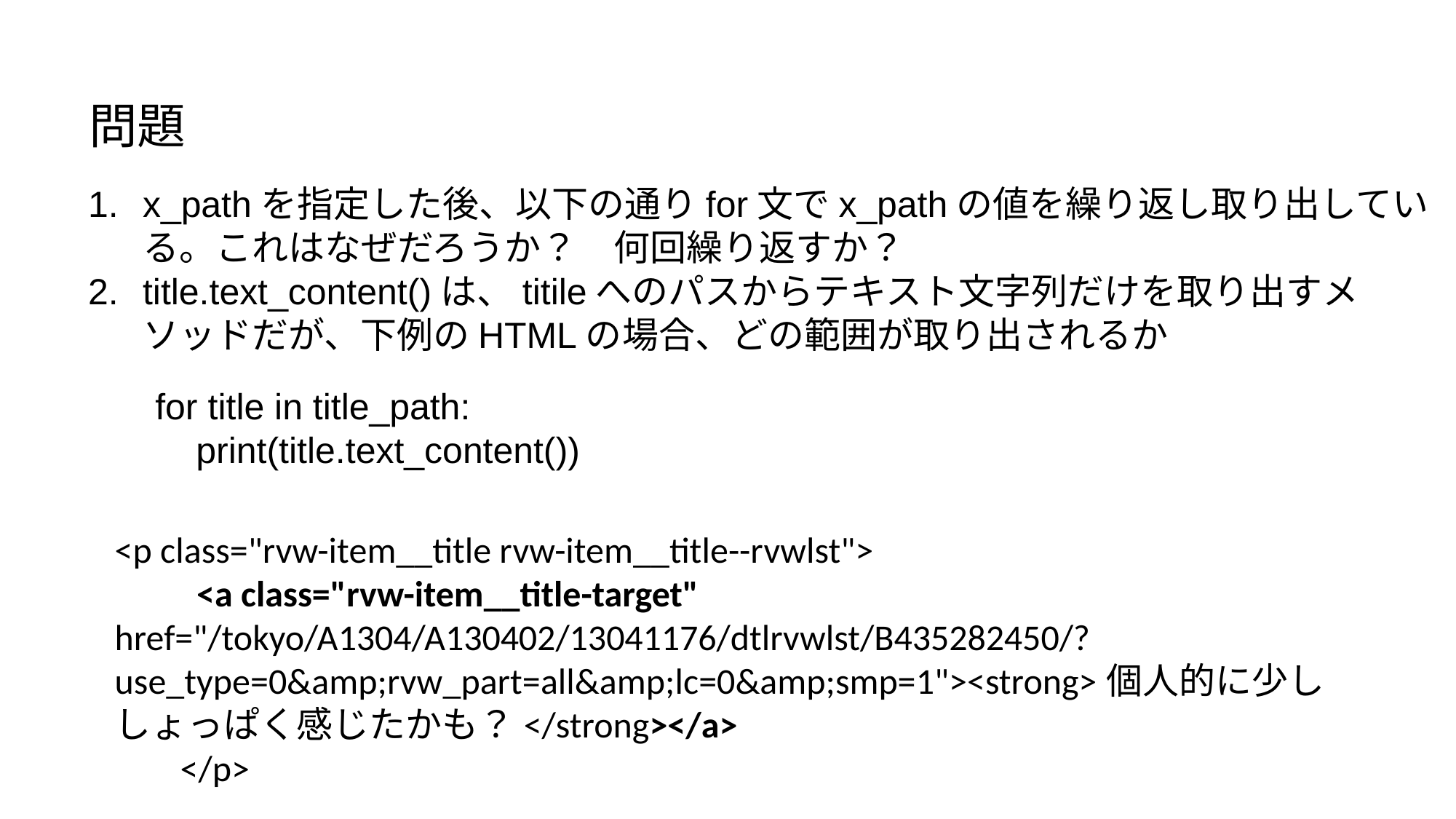

問題
x_pathを指定した後、以下の通りfor文でx_pathの値を繰り返し取り出している。これはなぜだろうか？　何回繰り返すか？
title.text_content()は、titileへのパスからテキスト文字列だけを取り出すメソッドだが、下例のHTMLの場合、どの範囲が取り出されるか
for title in title_path:
    print(title.text_content())
<p class="rvw-item__title rvw-item__title--rvwlst">
          <a class="rvw-item__title-target" href="/tokyo/A1304/A130402/13041176/dtlrvwlst/B435282450/?use_type=0&amp;rvw_part=all&amp;lc=0&amp;smp=1"><strong>個人的に少ししょっぱく感じたかも？</strong></a>
        </p>